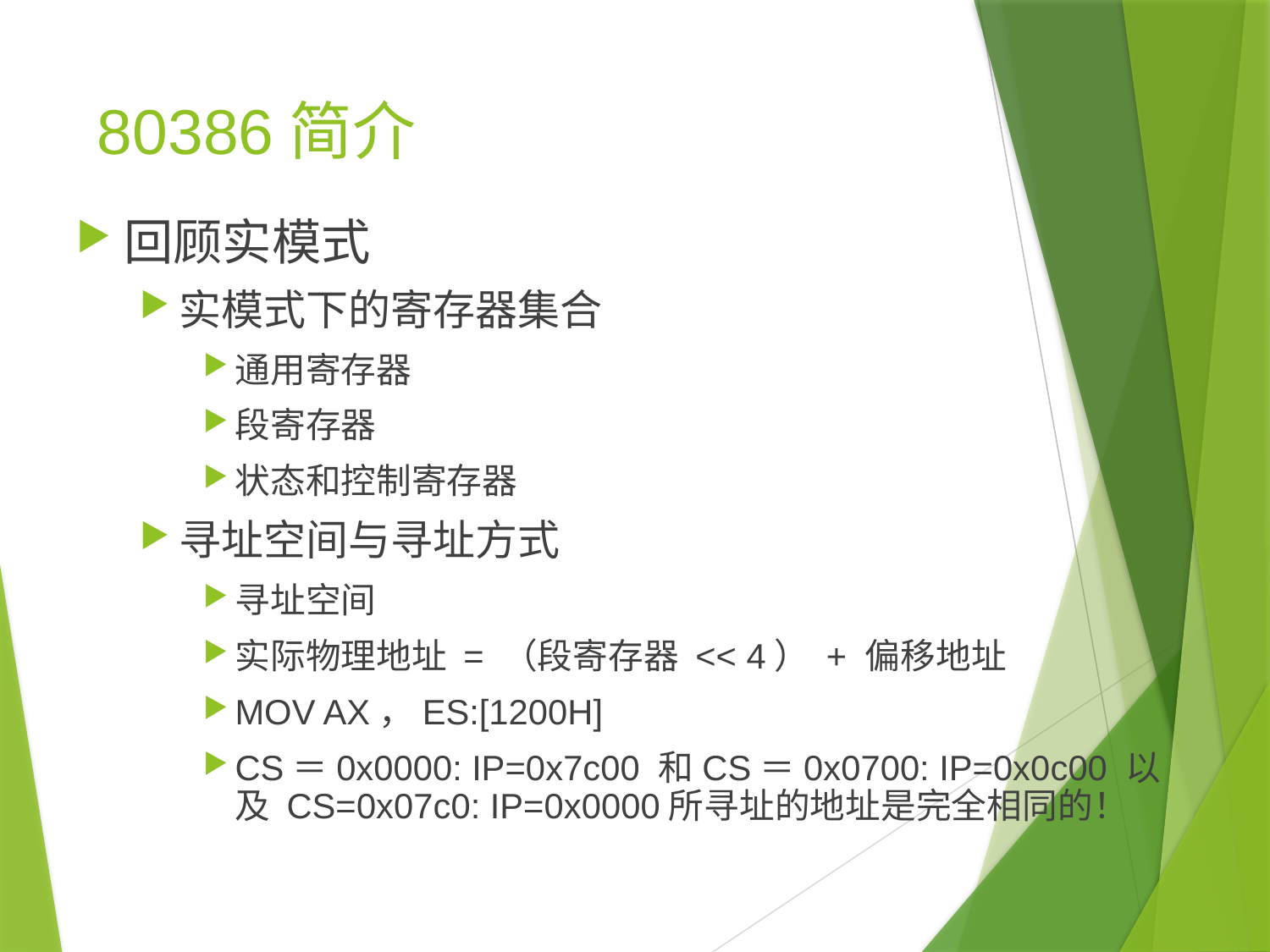

# 80386简介
回顾实模式
实模式下的寄存器集合
通用寄存器
段寄存器
状态和控制寄存器
寻址空间与寻址方式
寻址空间
实际物理地址 = （段寄存器 << 4） + 偏移地址
MOV AX，ES:[1200H]
CS＝0x0000: IP=0x7c00 和CS＝0x0700: IP=0x0c00 以及 CS=0x07c0: IP=0x0000所寻址的地址是完全相同的！